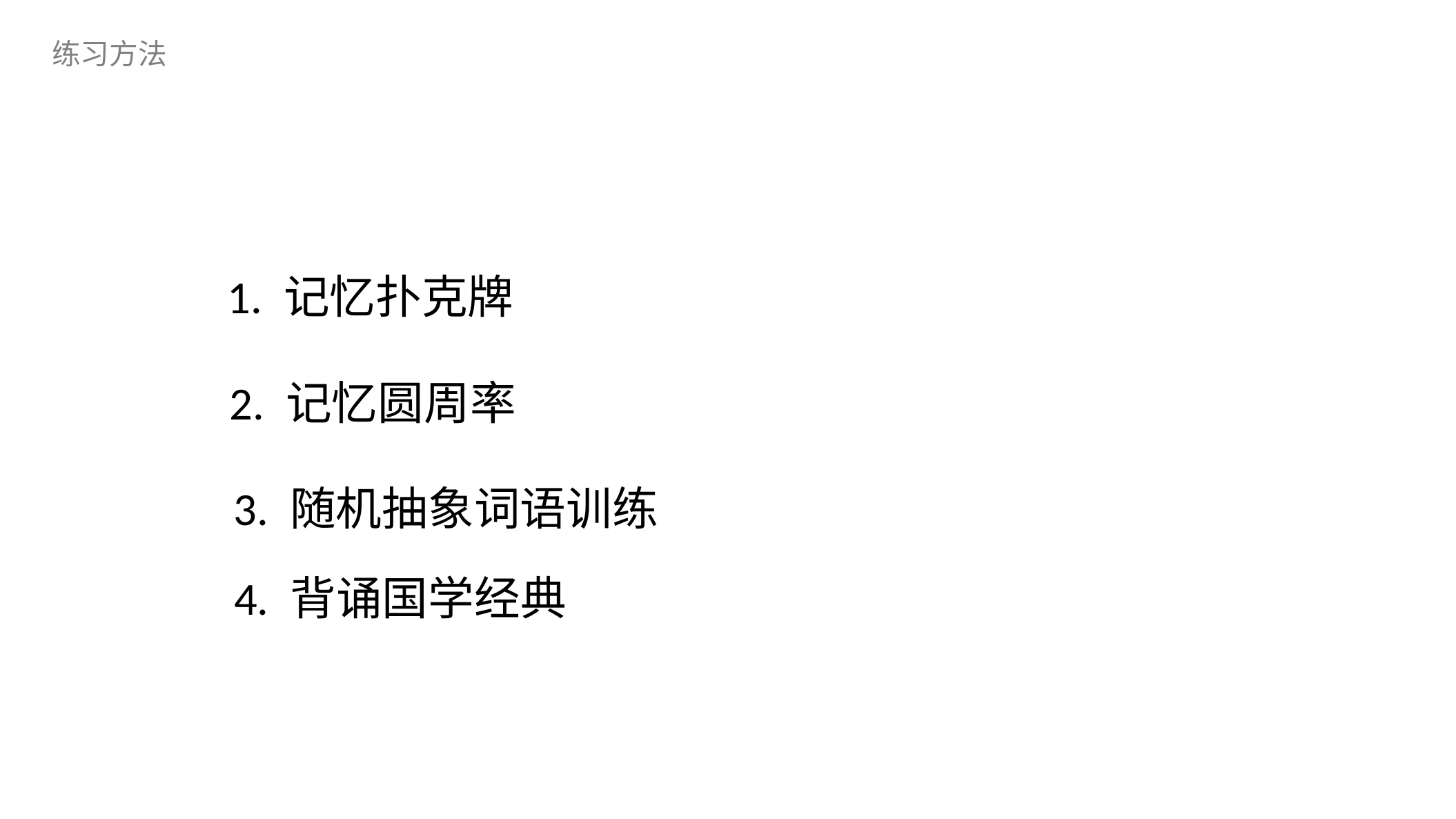

练习方法
1. 记忆扑克牌
2. 记忆圆周率
3. 随机抽象词语训练
4. 背诵国学经典